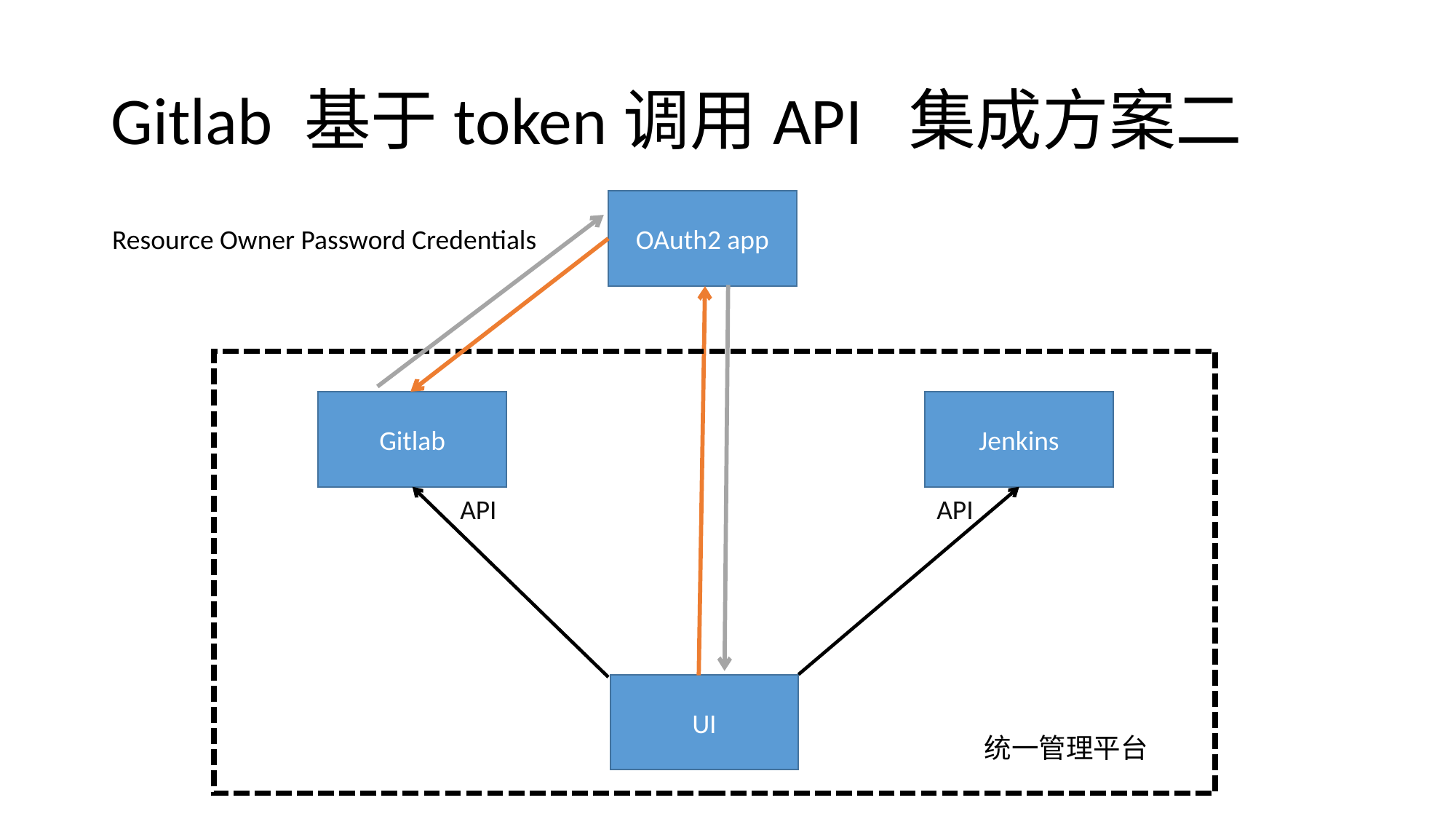

# Gitlab 基于token调用API  集成方案二
OAuth2 app
Resource Owner Password Credentials

Gitlab
Jenkins
API
API
UI
统一管理平台